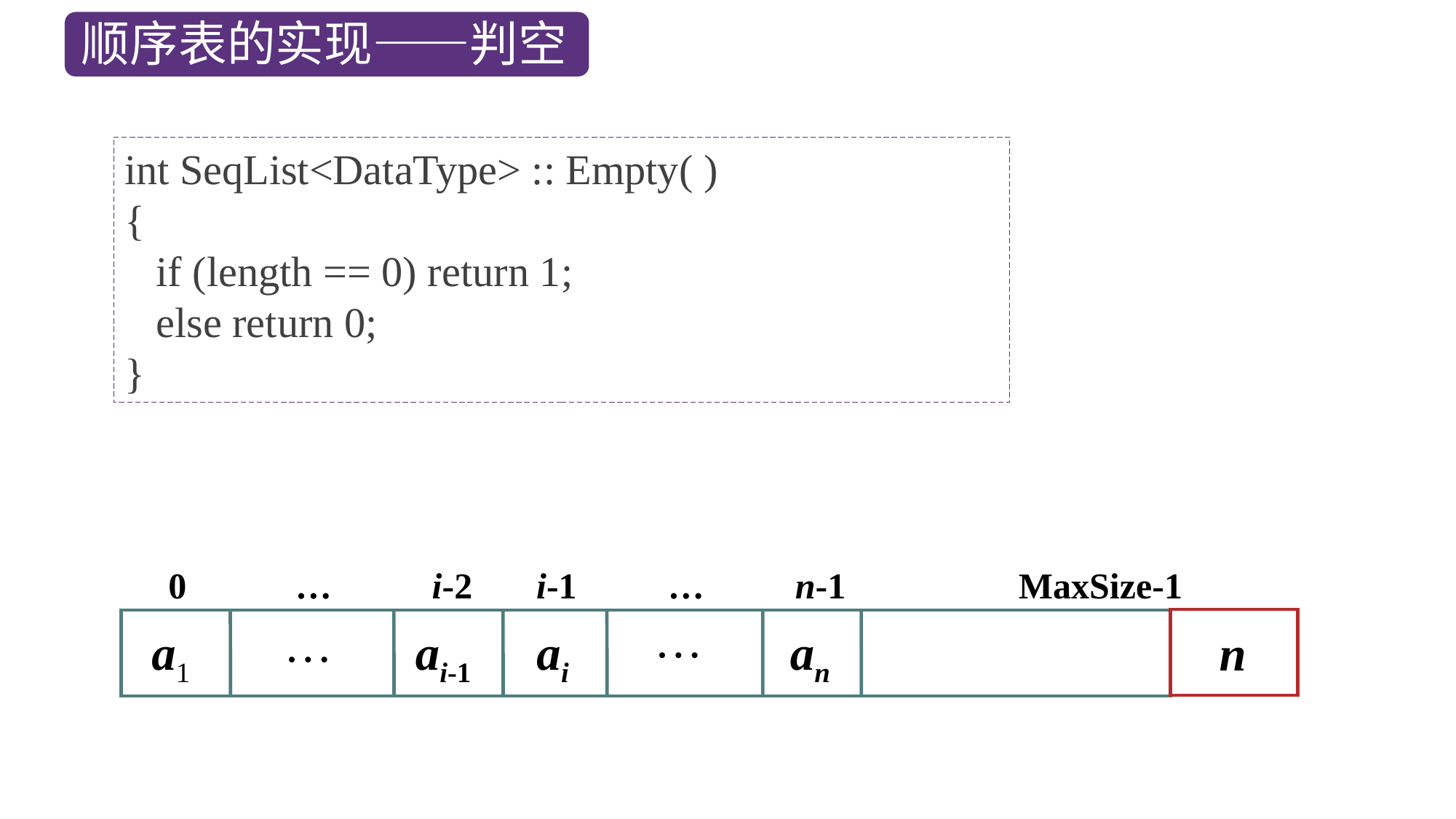

顺序表的实现——判空

int SeqList<DataType> :: Empty( )
{
   if (length == 0) return 1;
   else return 0;
}
   0            …           i-2       i-1          …          n-1                   MaxSize-1

…
…
 a1
 ai-1
  ai
 an
    n